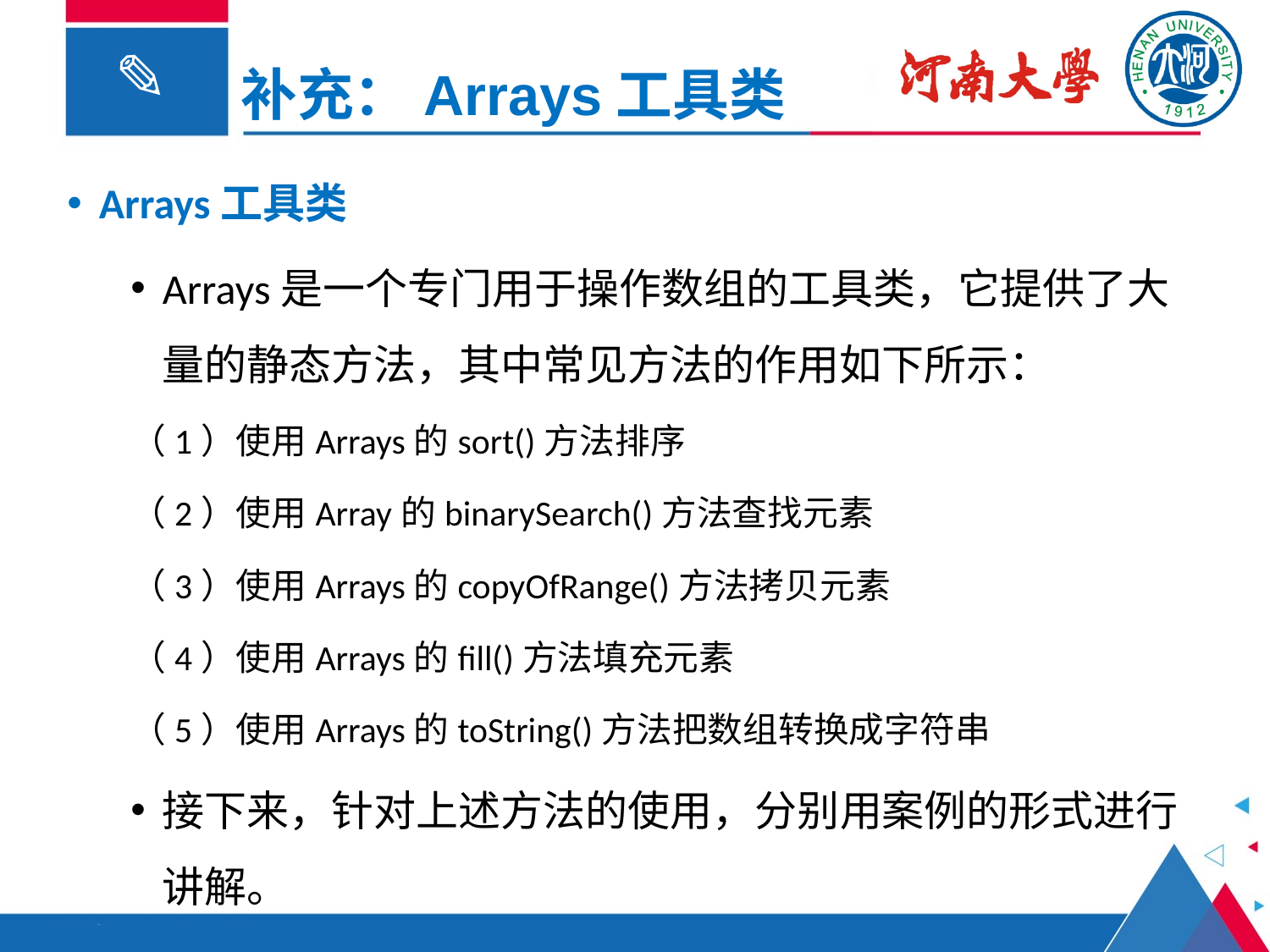

补充：Arrays工具类
Arrays工具类
Arrays是一个专门用于操作数组的工具类，它提供了大量的静态方法，其中常见方法的作用如下所示：
（1）使用Arrays的sort()方法排序
（2）使用Array的binarySearch()方法查找元素
（3）使用Arrays的copyOfRange()方法拷贝元素
（4）使用Arrays的fill()方法填充元素
（5）使用Arrays的toString()方法把数组转换成字符串
接下来，针对上述方法的使用，分别用案例的形式进行讲解。